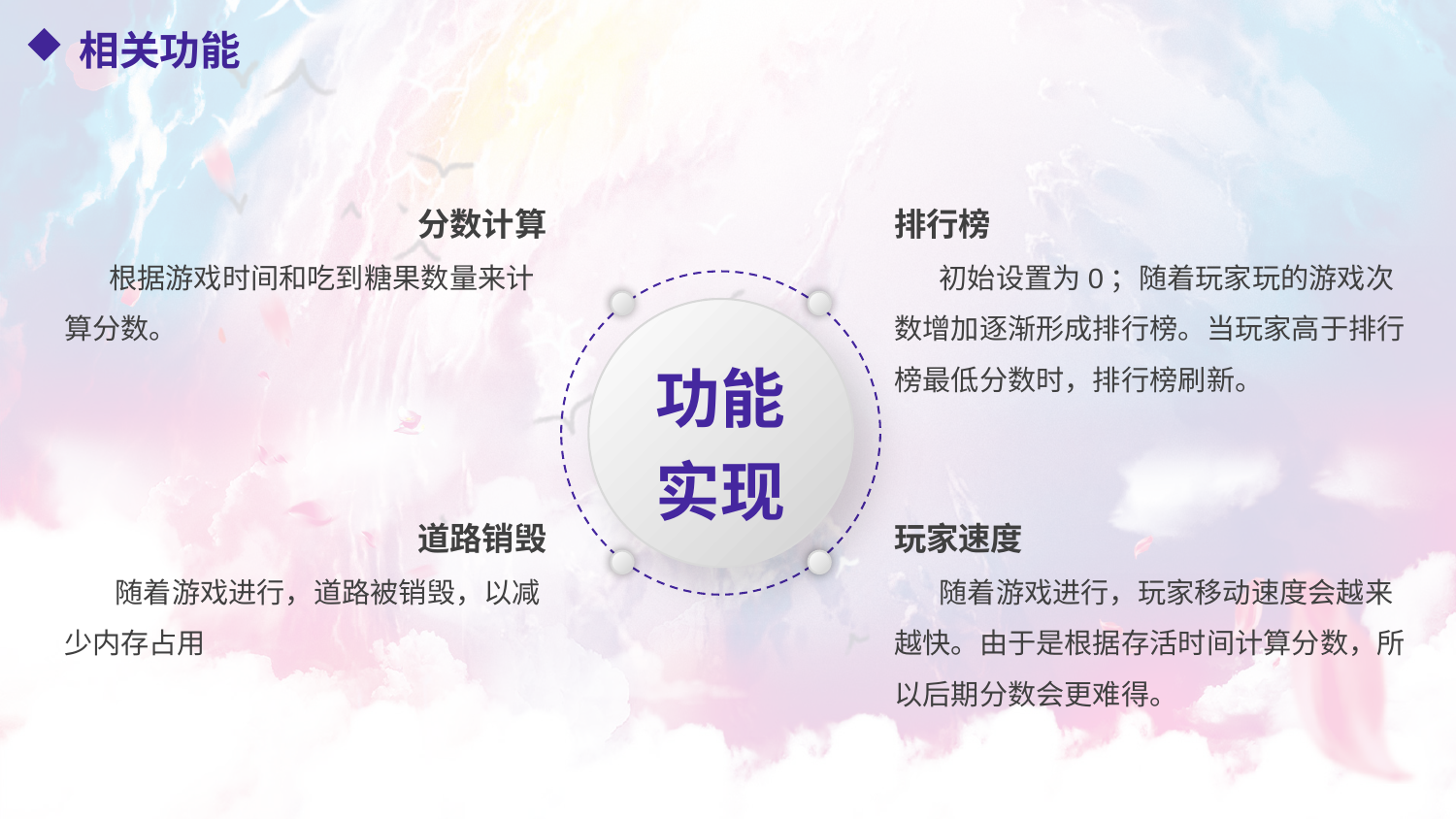

相关功能
分数计算
      根据游戏时间和吃到糖果数量来计算分数。
排行榜
      初始设置为0；随着玩家玩的游戏次数增加逐渐形成排行榜。当玩家高于排行榜最低分数时，排行榜刷新。

功能实现

道路销毁
       随着游戏进行，道路被销毁，以减少内存占用
玩家速度
      随着游戏进行，玩家移动速度会越来越快。由于是根据存活时间计算分数，所以后期分数会更难得。